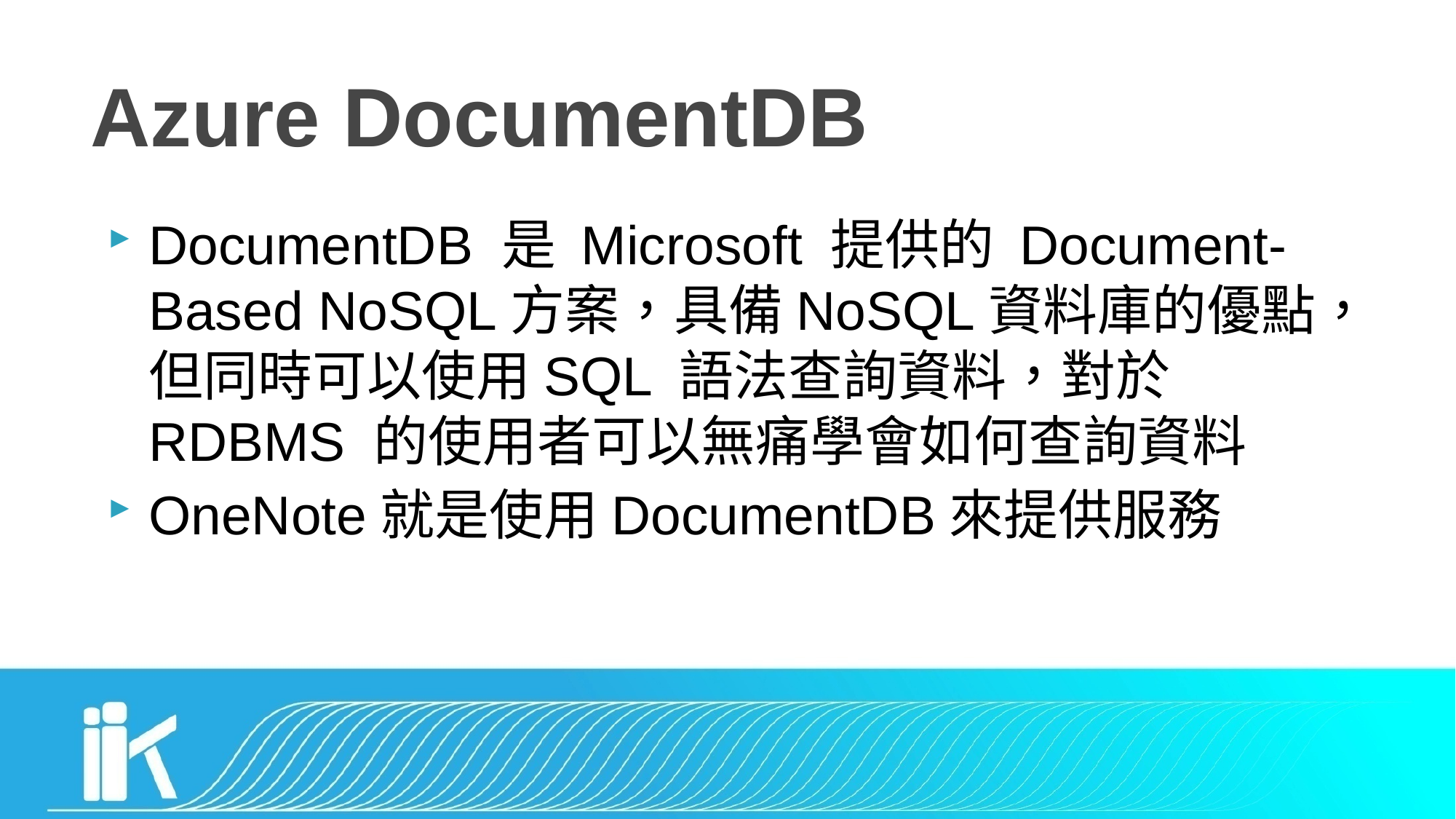

# Azure DocumentDB
DocumentDB 是 Microsoft 提供的 Document-Based NoSQL方案，具備NoSQL資料庫的優點，但同時可以使用SQL 語法查詢資料，對於RDBMS 的使用者可以無痛學會如何查詢資料
OneNote就是使用DocumentDB來提供服務